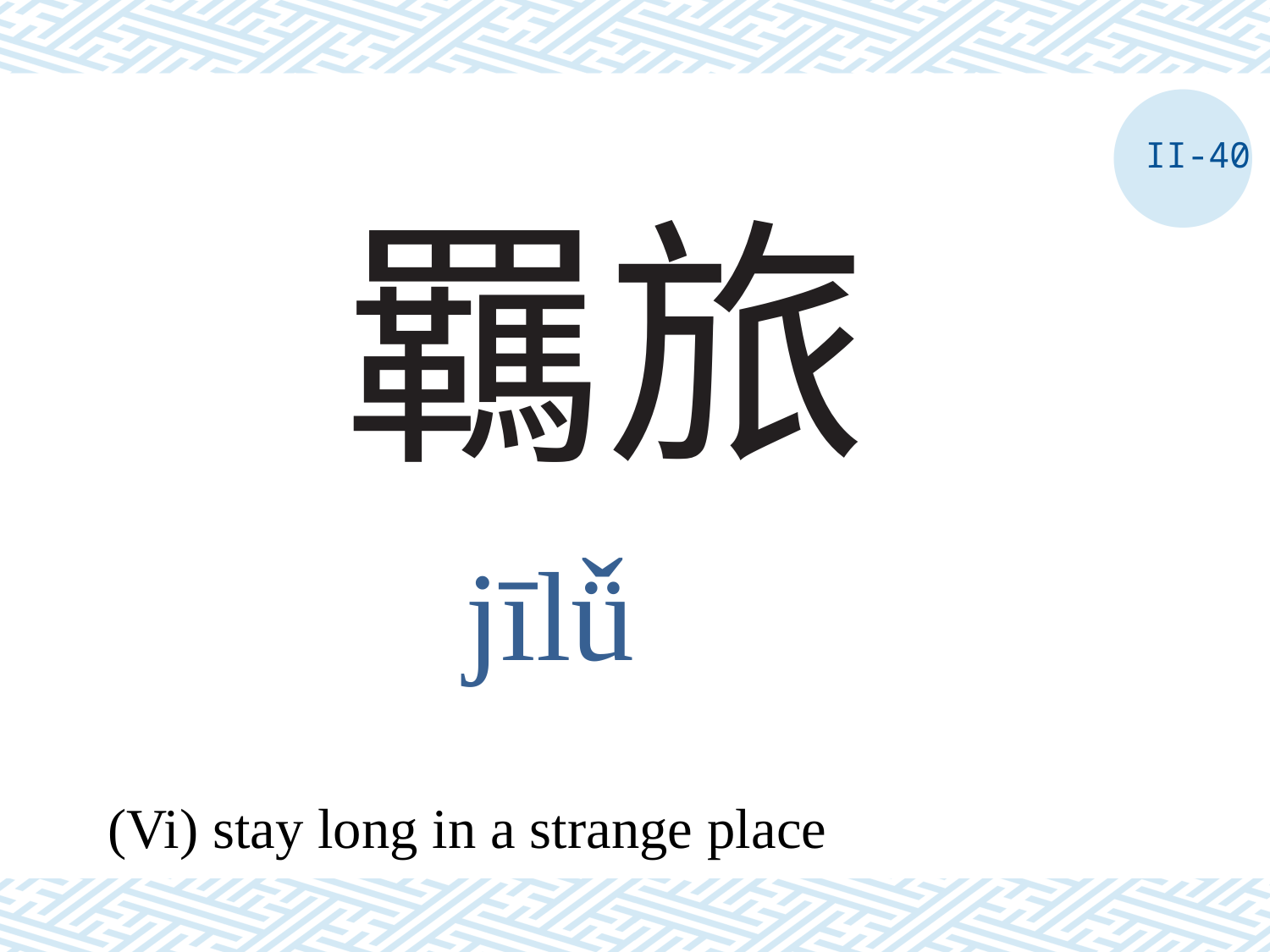

II-40

# 羈旅
jīlǚ
(Vi) stay long in a strange place